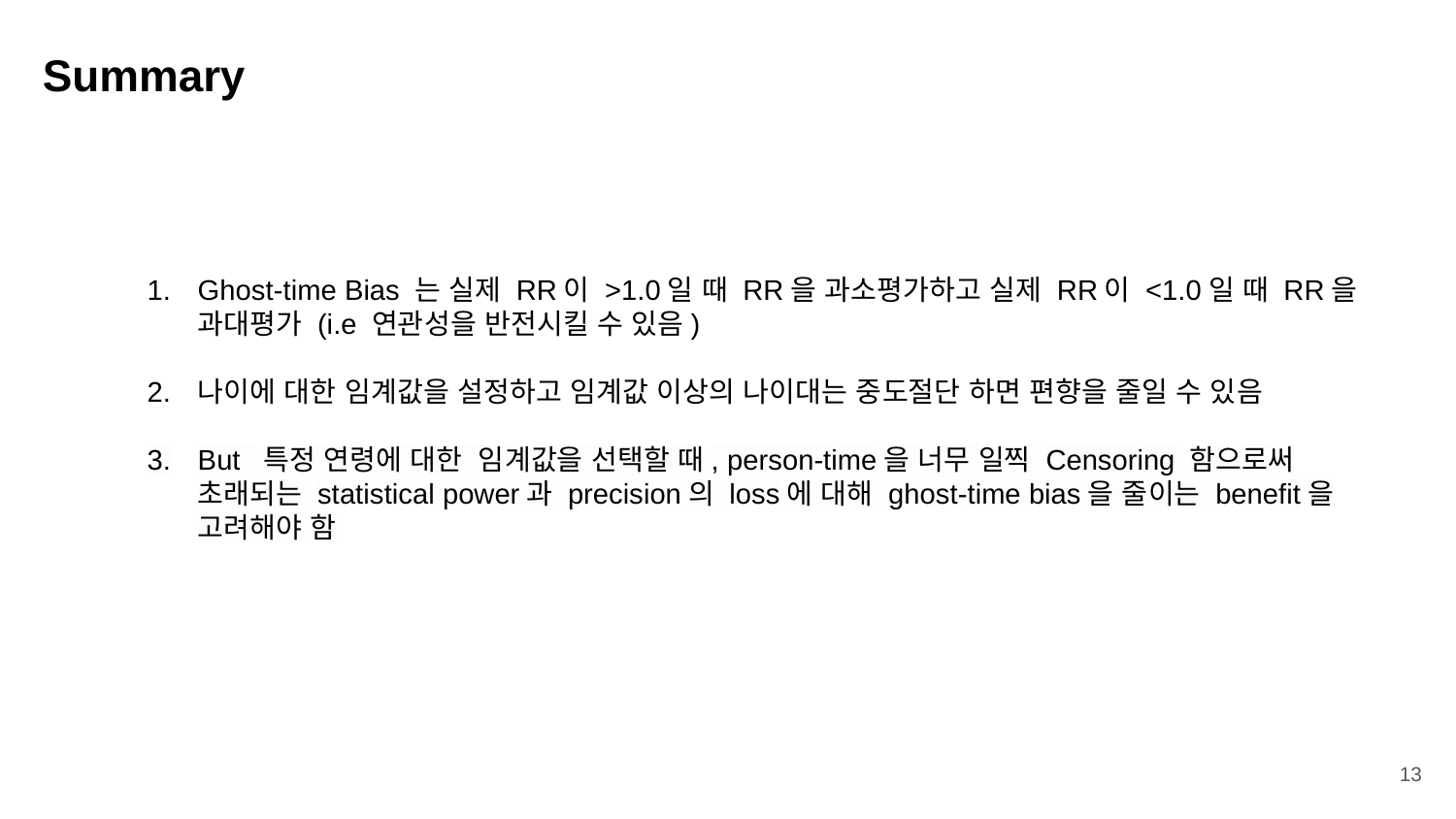

Summary
Ghost-time Bias 는 실제 RR이 >1.0일 때 RR을 과소평가하고 실제 RR이 <1.0일 때 RR을 과대평가 (i.e 연관성을 반전시킬 수 있음)

나이에 대한 임계값을 설정하고 임계값 이상의 나이대는 중도절단 하면 편향을 줄일 수 있음

But  특정 연령에 대한  임계값을 선택할 때, person-time을 너무 일찍 Censoring 함으로써 초래되는 statistical power과 precision의 loss에 대해 ghost-time bias을 줄이는 benefit을 고려해야 함
13